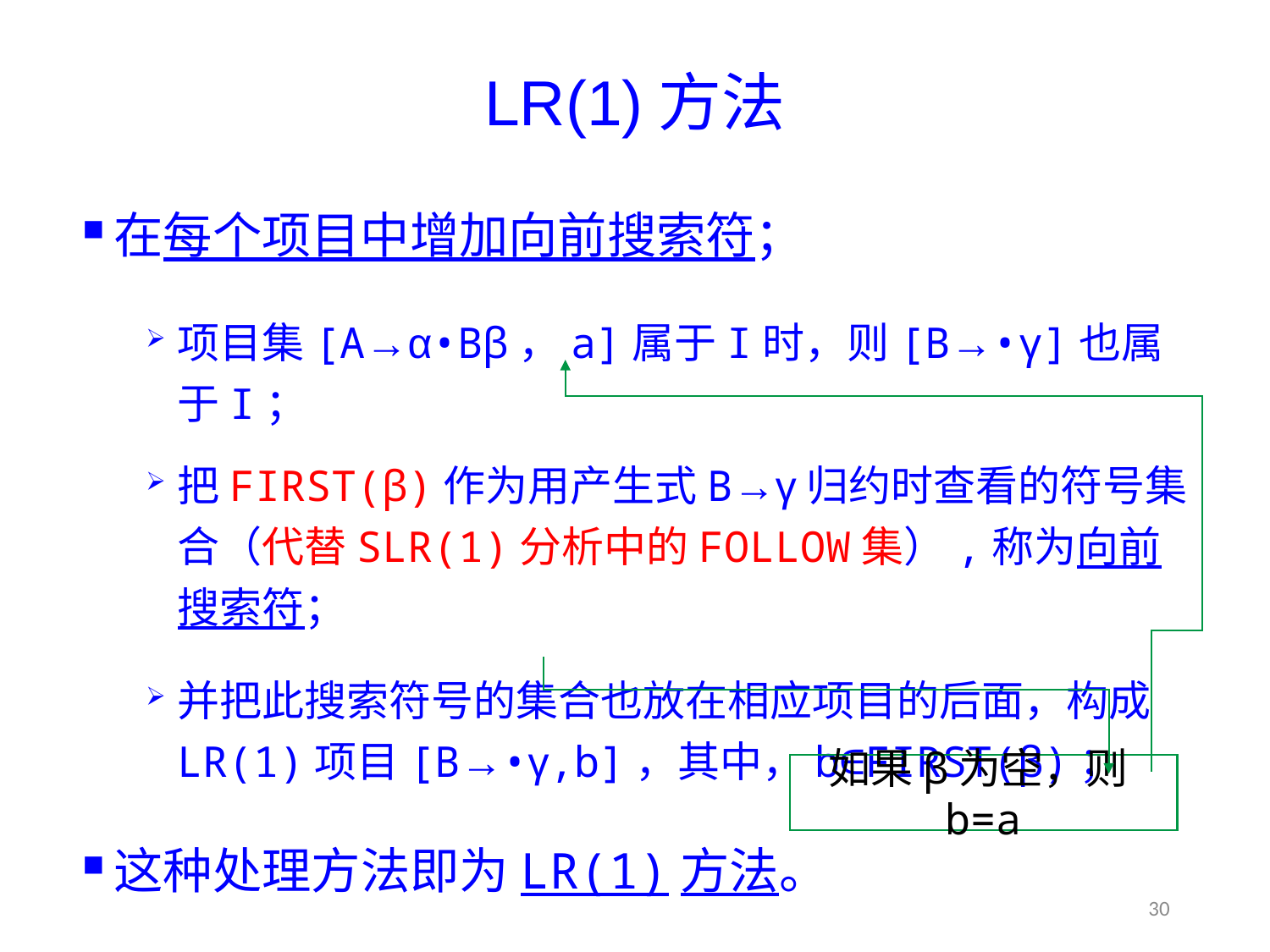

# LR(1)方法
在每个项目中增加向前搜索符；
项目集[A→α•Bβ，a]属于I时，则[B→•γ]也属于I；
把FIRST(β)作为用产生式B→γ归约时查看的符号集合（代替SLR(1)分析中的FOLLOW集）,称为向前搜索符；
并把此搜索符号的集合也放在相应项目的后面，构成LR(1)项目[B→•γ,b]，其中，b∈FIRST(β)；
这种处理方法即为LR(1)方法。

如果β为空，则b=a
30